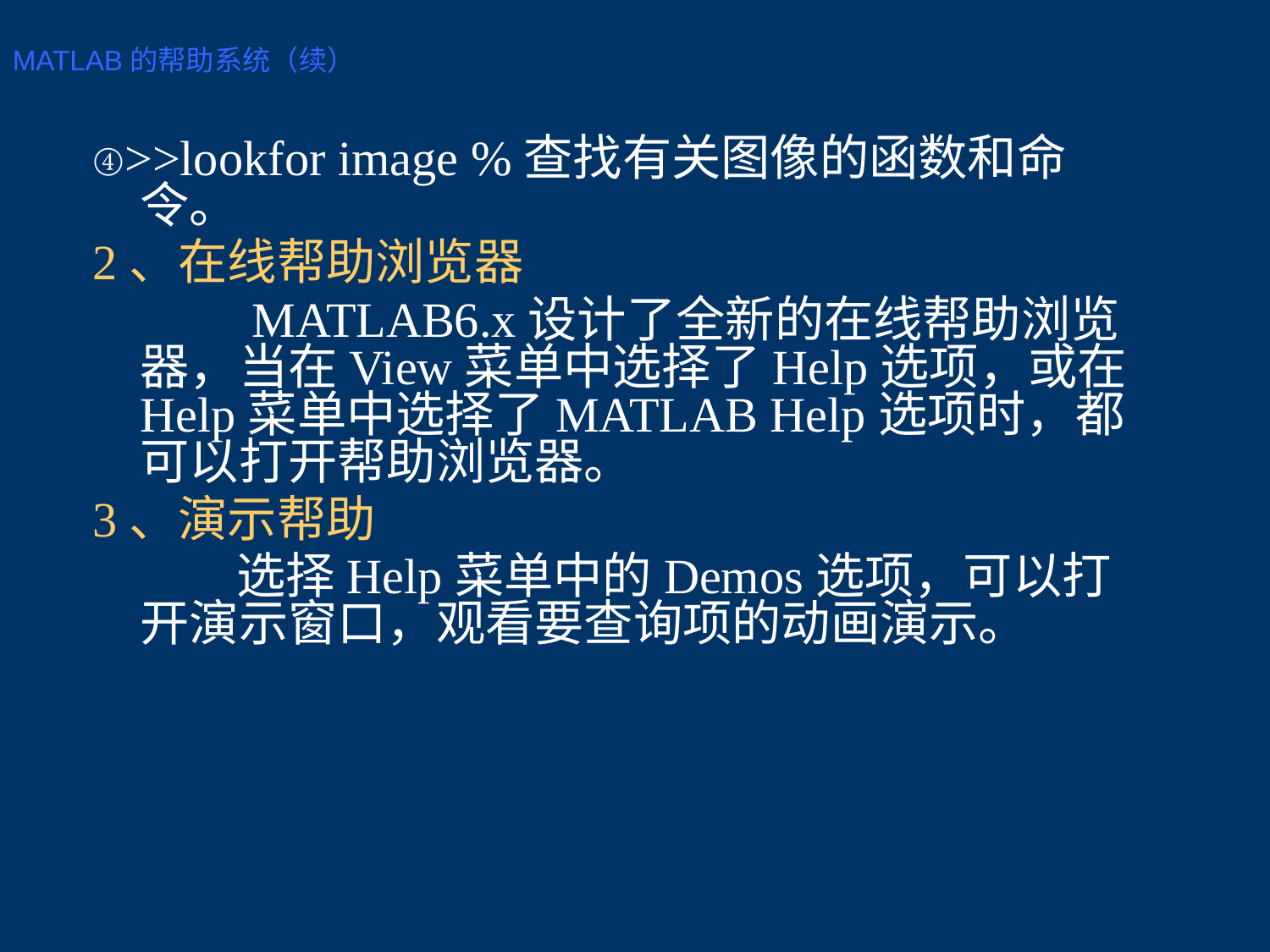

MATLAB的帮助系统（续）
④>>lookfor image %查找有关图像的函数和命令。
2、在线帮助浏览器
             MATLAB6.x设计了全新的在线帮助浏览器，当在View菜单中选择了Help选项，或在Help菜单中选择了MATLAB Help选项时，都可以打开帮助浏览器。
3、演示帮助
            选择Help菜单中的Demos选项，可以打开演示窗口，观看要查询项的动画演示。